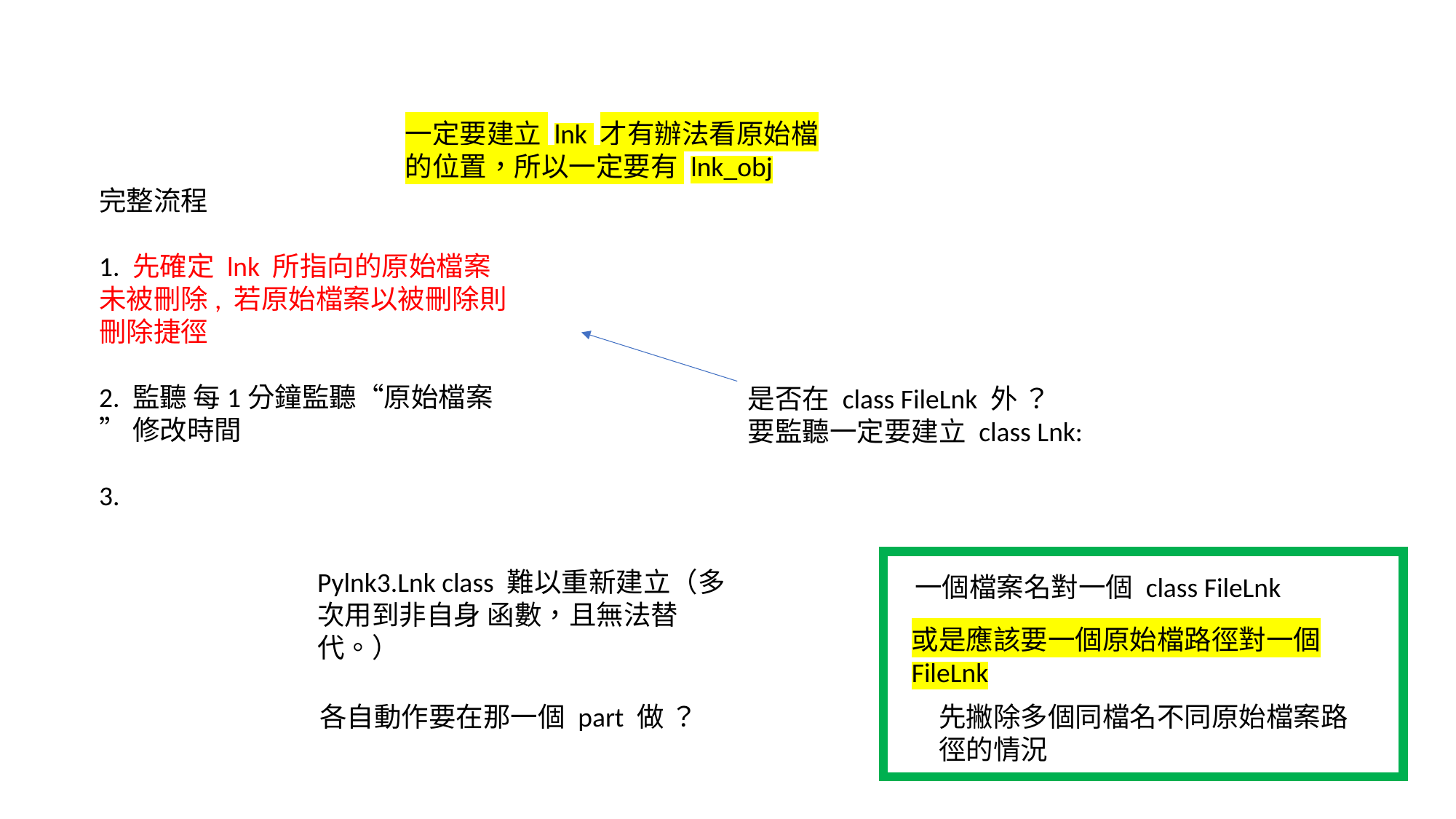

一定要建立 lnk 才有辦法看原始檔的位置，所以一定要有 lnk_obj
完整流程

1. 先確定 lnk 所指向的原始檔案未被刪除, 若原始檔案以被刪除則刪除捷徑

2. 監聽 每1分鐘監聽“原始檔案” 修改時間

3.
是否在 class FileLnk 外 ？
要監聽一定要建立 class Lnk:

一個檔案名對一個 class FileLnk
或是應該要一個原始檔路徑對一個 FileLnk
先撇除多個同檔名不同原始檔案路徑的情況
Pylnk3.Lnk class 難以重新建立（多次用到非自身 函數，且無法替代。）
各自動作要在那一個 part 做 ？